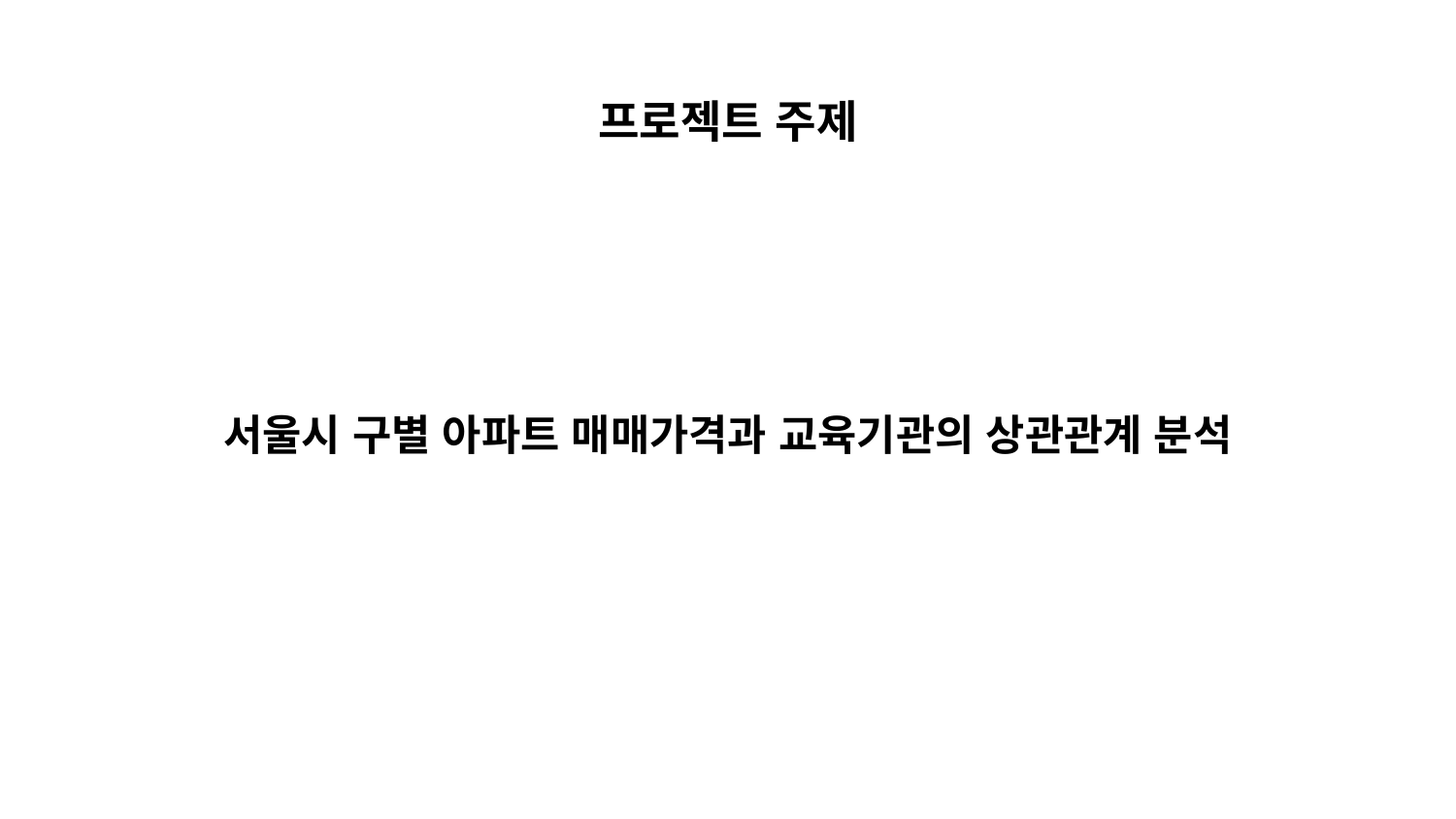

# 프로젝트 주제

서울시 구별 아파트 매매가격과 교육기관의 상관관계 분석